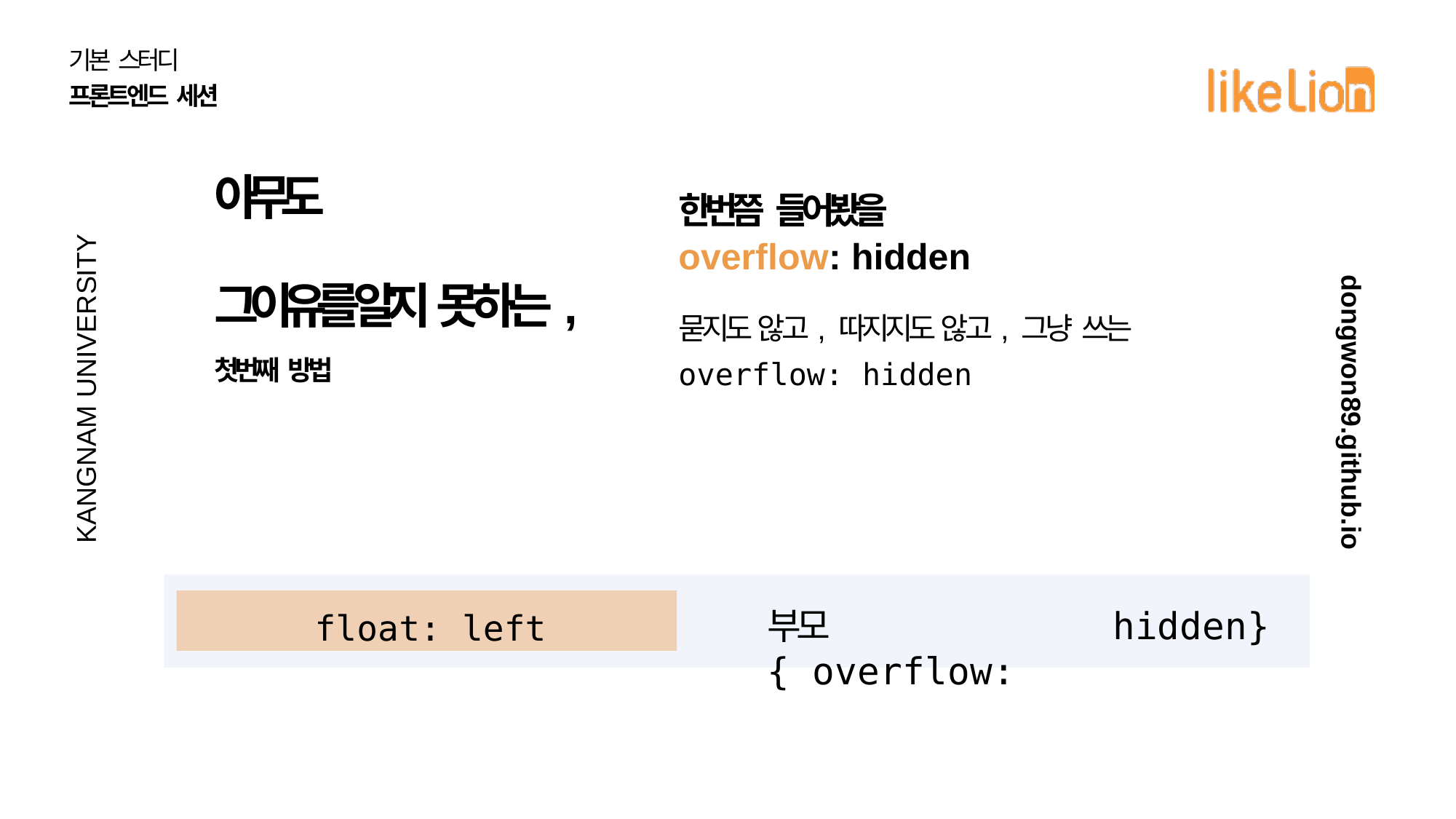

기본 스터디
프론트엔드 세션

KANGNAM UNIVERSITY
아무도
그 이유를  알지 못하는,
첫번째 방법
한번쯤 들어봤을
overflow: hidden
dongwon89.github.io
묻지도 않고, 따지지도 않고, 그냥 쓰는
overflow: hidden

부모 { overflow:
hidden}
float:
left